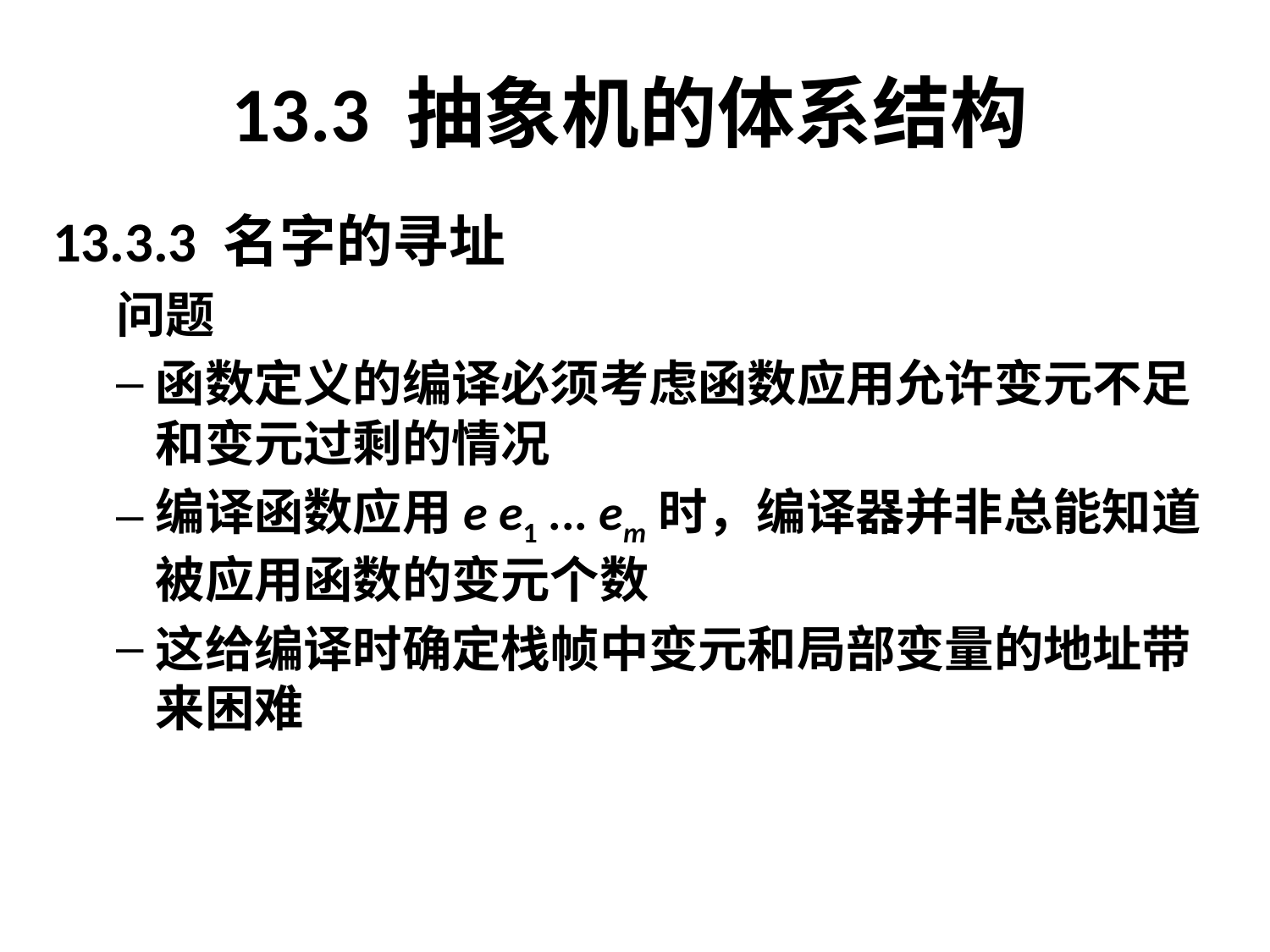

# 13.3 抽象机的体系结构
13.3.3 名字的寻址
问题
函数定义的编译必须考虑函数应用允许变元不足和变元过剩的情况
编译函数应用e e1 ... em时，编译器并非总能知道被应用函数的变元个数
这给编译时确定栈帧中变元和局部变量的地址带来困难